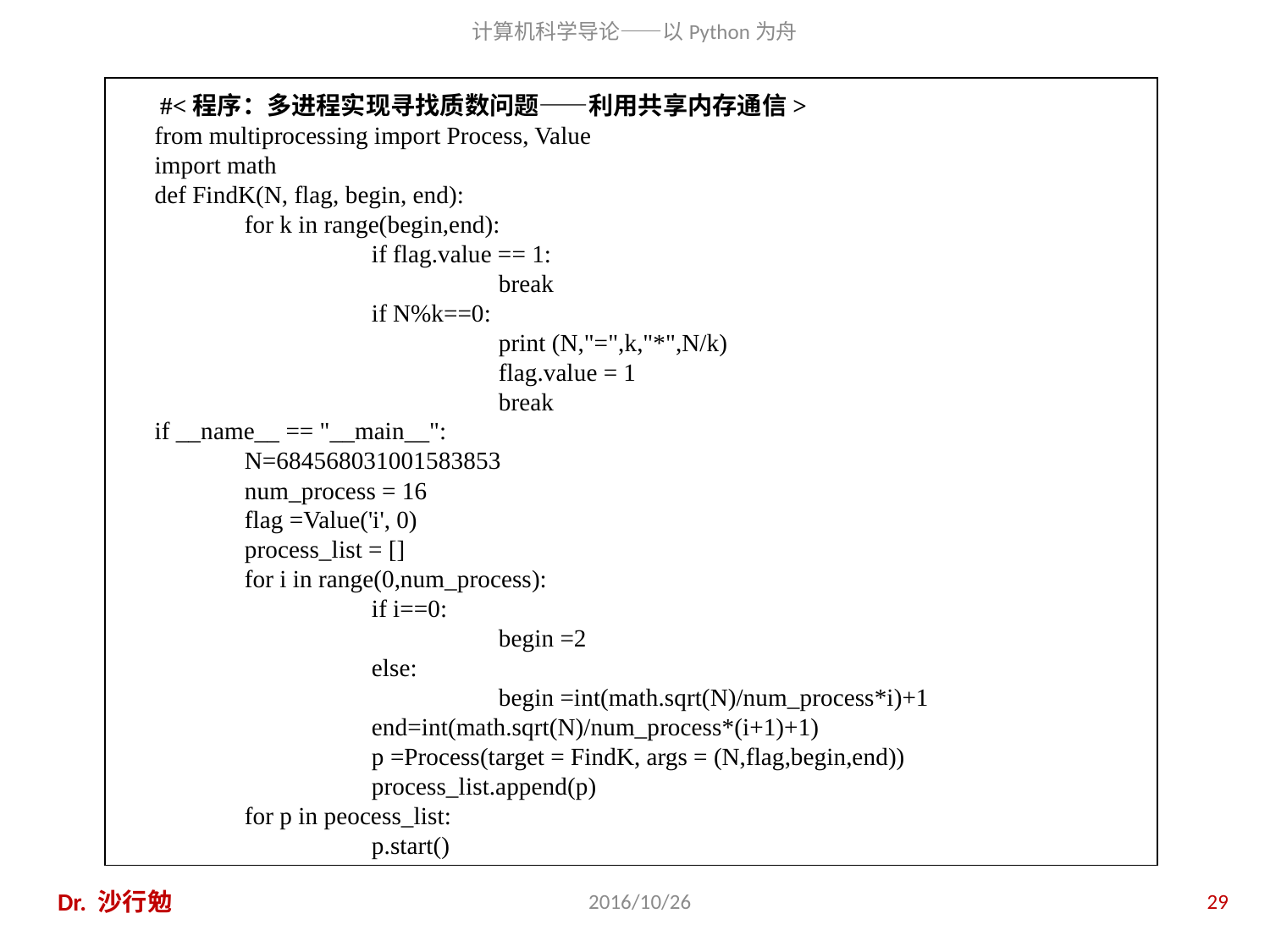

#<程序：多进程实现寻找质数问题——利用共享内存通信>
from multiprocessing import Process, Value
import math
def FindK(N, flag, begin, end):
	for k in range(begin,end):
		if flag.value == 1:
			break
		if N%k==0:
			print (N,"=",k,"*",N/k)
			flag.value = 1
			break
if __name__ == "__main__":
	N=684568031001583853
	num_process = 16
	flag =Value('i', 0)
	process_list = []
	for i in range(0,num_process):
		if i==0:
			begin =2
		else:
			begin =int(math.sqrt(N)/num_process*i)+1
		end=int(math.sqrt(N)/num_process*(i+1)+1)
		p =Process(target = FindK, args = (N,flag,begin,end))
		process_list.append(p)
	for p in peocess_list:
		p.start()
Dr. 沙行勉
2016/10/26
29